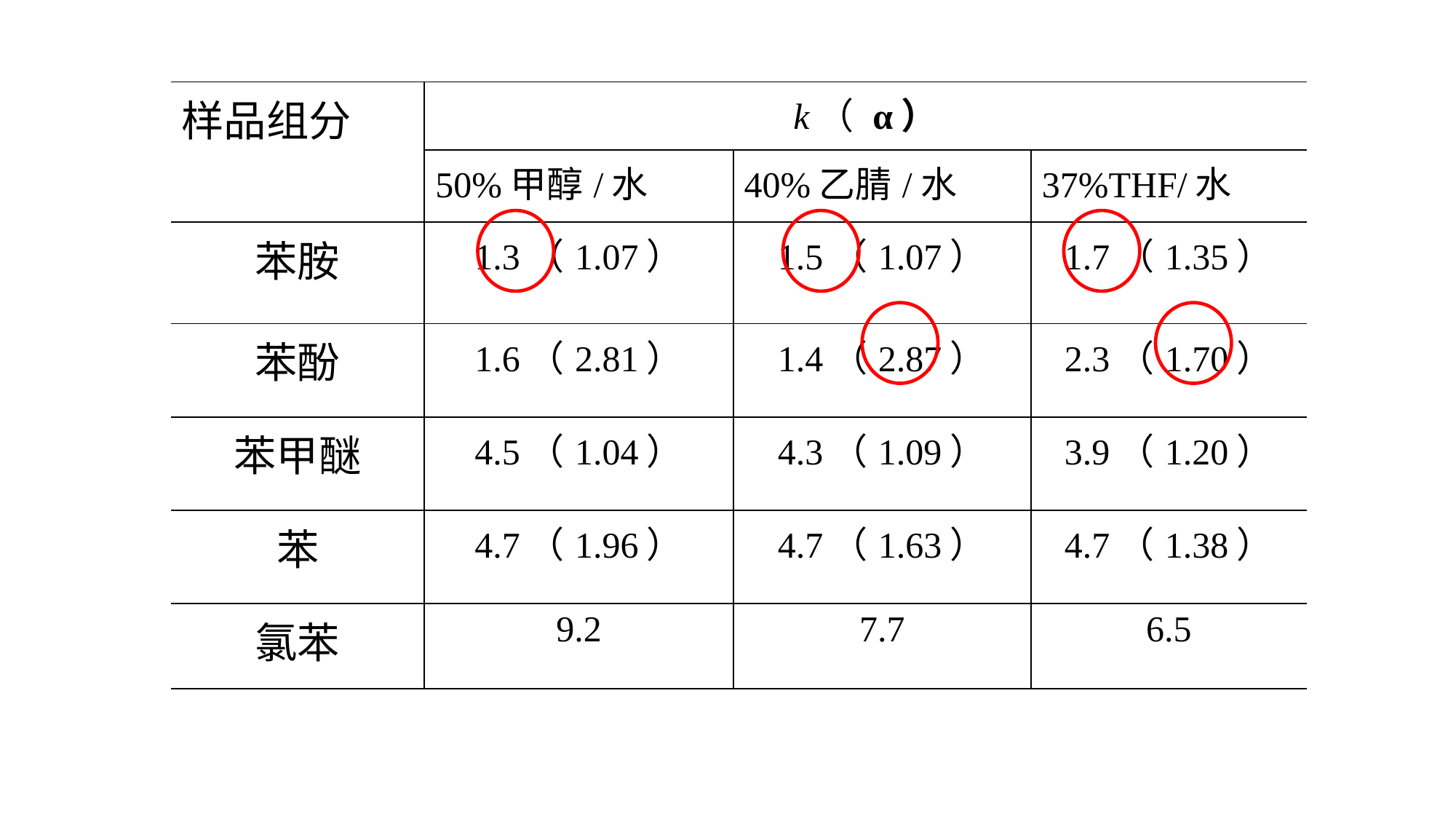

| 样品组分 | k（ α） |  |  |
| --- | --- | --- | --- |
|  | 50%甲醇/水 | 40%乙腈/水 | 37%THF/水 |
| 苯胺 | 1.3（1.07） | 1.5（1.07） | 1.7（1.35） |
| 苯酚 | 1.6（2.81） | 1.4（2.87） | 2.3（1.70） |
| 苯甲醚 | 4.5（1.04） | 4.3（1.09） | 3.9（1.20） |
| 苯 | 4.7（1.96） | 4.7（1.63） | 4.7（1.38） |
| 氯苯 | 9.2 | 7.7 | 6.5 |